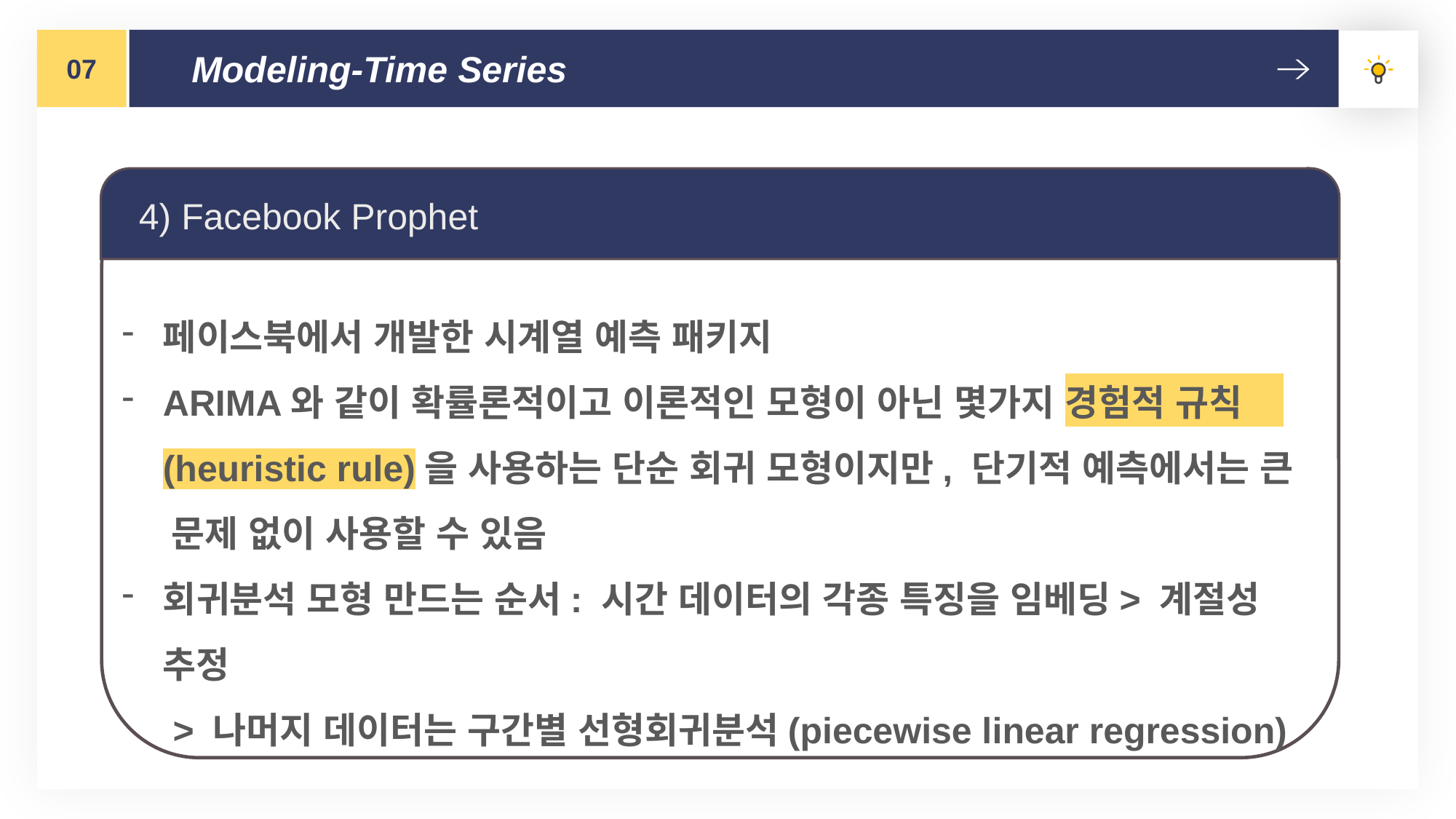

07
Modeling-Time Series

4) Facebook Prophet
페이스북에서 개발한 시계열 예측 패키지
ARIMA와 같이 확률론적이고 이론적인 모형이 아닌 몇가지 경험적 규칙
    (heuristic rule)을 사용하는 단순 회귀 모형이지만, 단기적 예측에서는 큰
    문제 없이 사용할 수 있음
회귀분석 모형 만드는 순서: 시간 데이터의 각종 특징을 임베딩> 계절성 추정
     > 나머지 데이터는 구간별 선형회귀분석(piecewise linear regression)